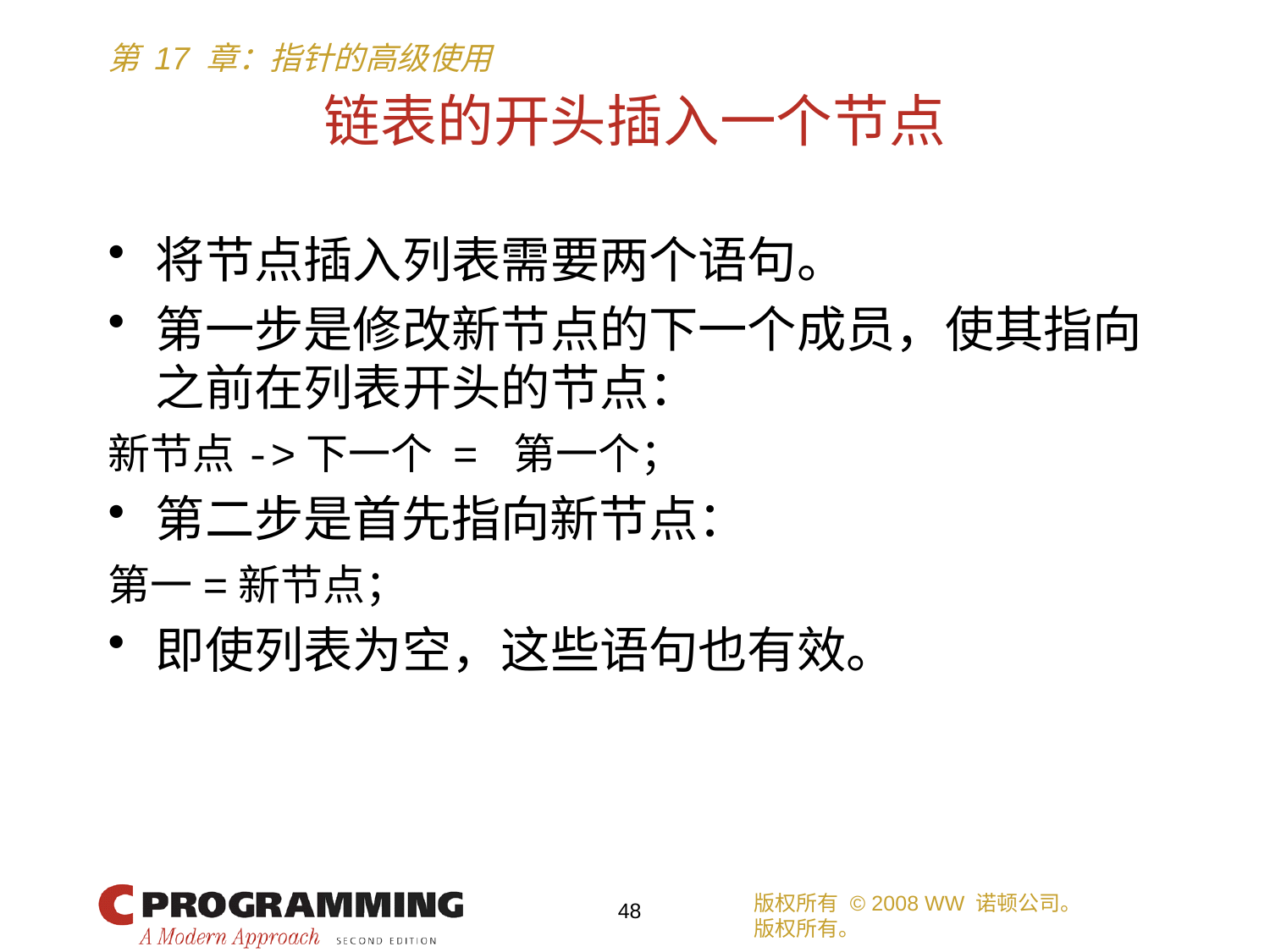

# 链表的开头插入一个节点
将节点插入列表需要两个语句。
第一步是修改新节点的下一个成员，使其指向之前在列表开头的节点：
新节点->下一个 = 第一个；
第二步是首先指向新节点：
第一=新节点；
即使列表为空，这些语句也有效。

版权所有 © 2008 WW 诺顿公司。
版权所有。
48